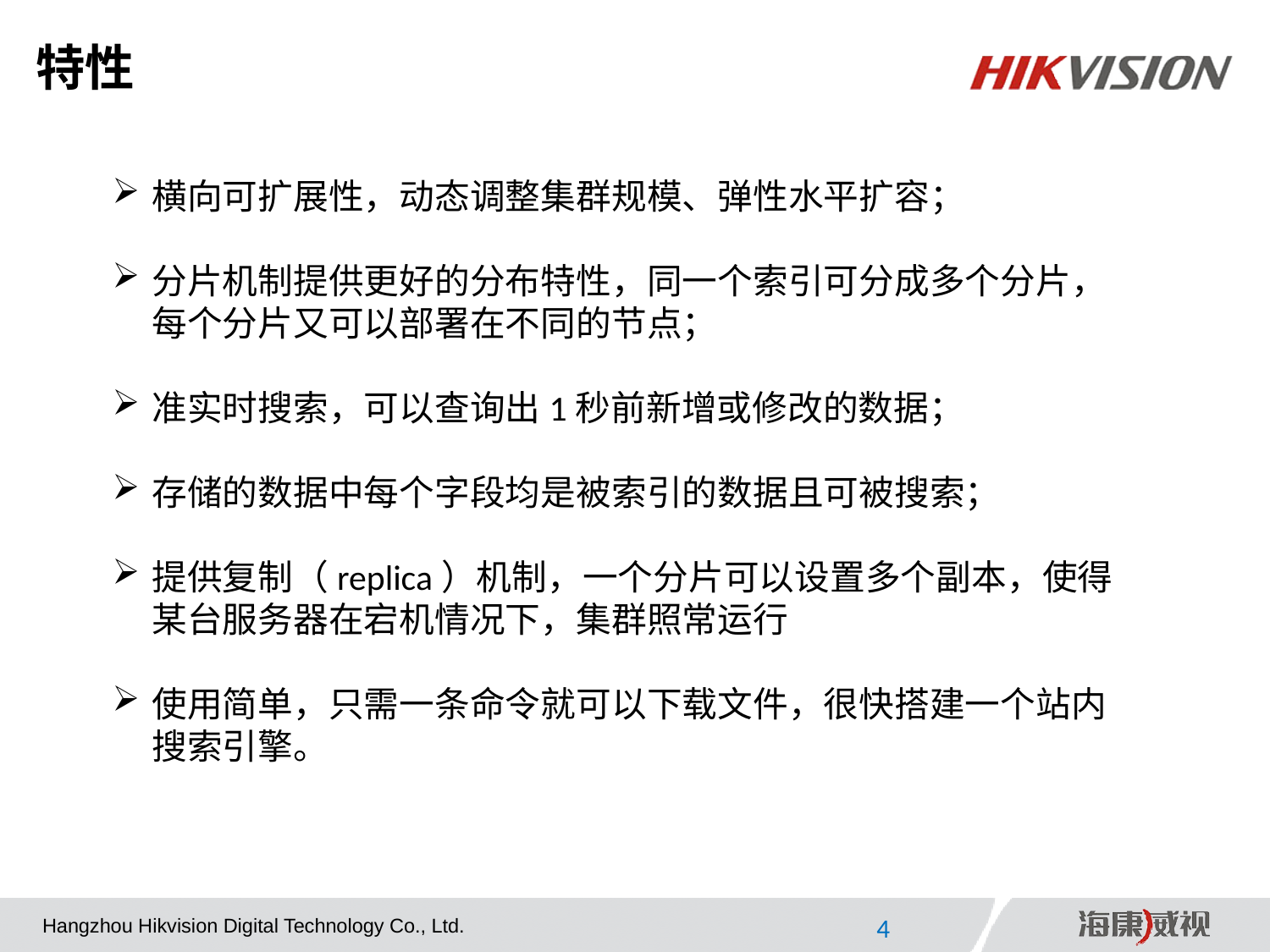

# 特性

横向可扩展性，动态调整集群规模、弹性水平扩容；
分片机制提供更好的分布特性，同一个索引可分成多个分片，每个分片又可以部署在不同的节点；
准实时搜索，可以查询出1秒前新增或修改的数据；
存储的数据中每个字段均是被索引的数据且可被搜索；
提供复制（replica）机制，一个分片可以设置多个副本，使得某台服务器在宕机情况下，集群照常运行
使用简单，只需一条命令就可以下载文件，很快搭建一个站内搜索引擎。